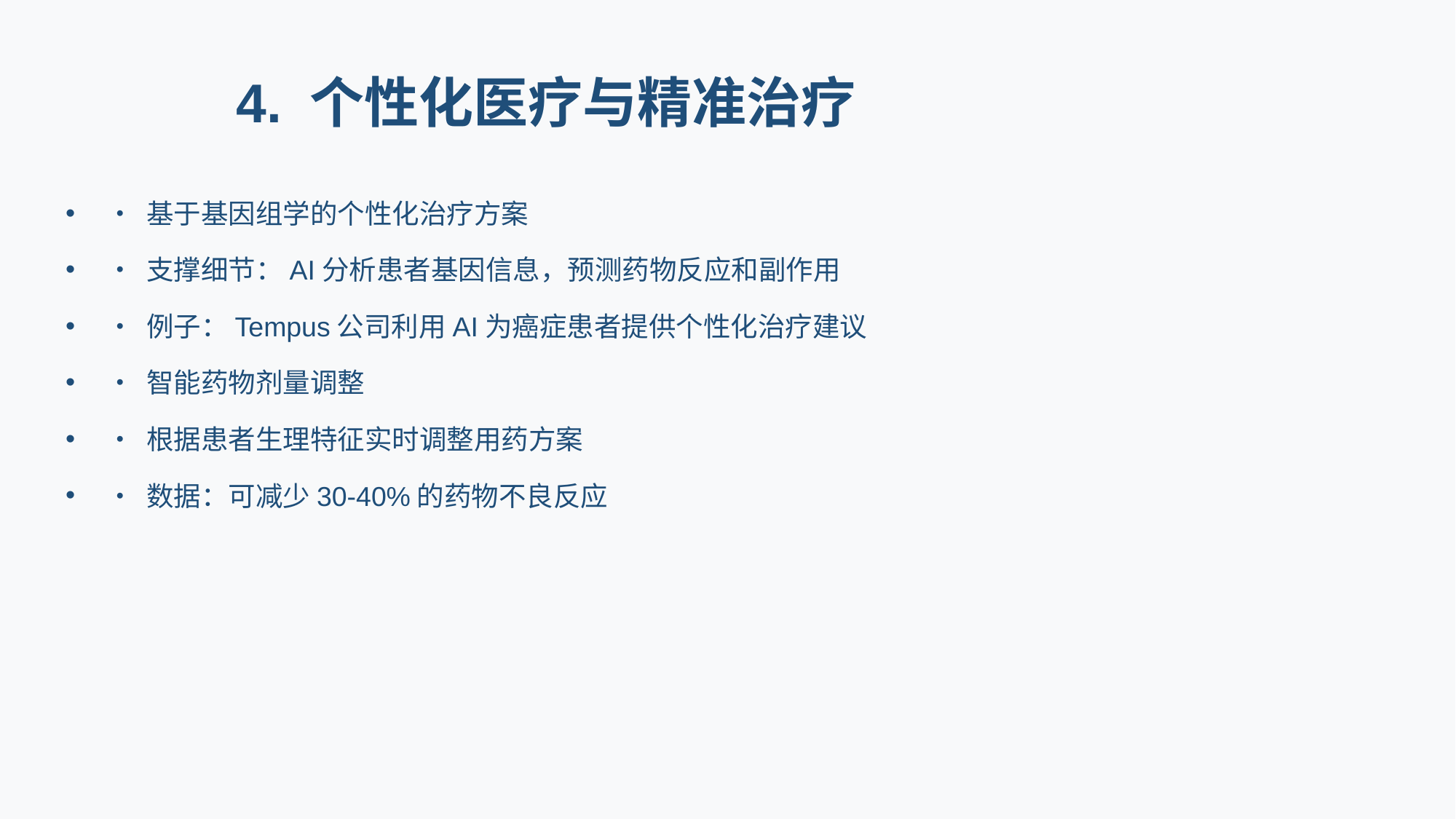

# 4. 个性化医疗与精准治疗
• 基于基因组学的个性化治疗方案
• 支撑细节：AI分析患者基因信息，预测药物反应和副作用
• 例子：Tempus公司利用AI为癌症患者提供个性化治疗建议
• 智能药物剂量调整
• 根据患者生理特征实时调整用药方案
• 数据：可减少30-40%的药物不良反应